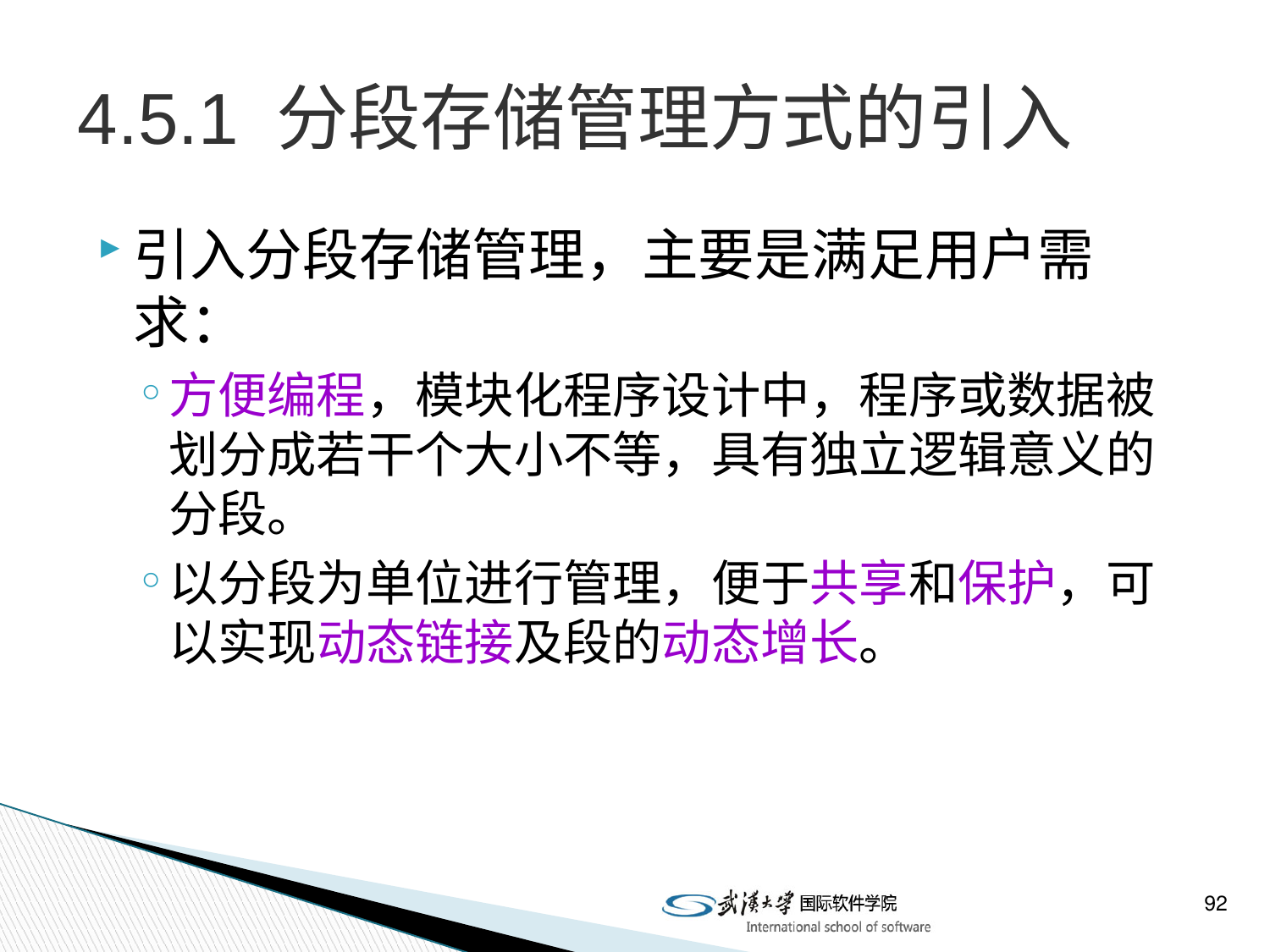

# 4.5.1 分段存储管理方式的引入
引入分段存储管理，主要是满足用户需求：
方便编程，模块化程序设计中，程序或数据被划分成若干个大小不等，具有独立逻辑意义的分段。
以分段为单位进行管理，便于共享和保护，可以实现动态链接及段的动态增长。